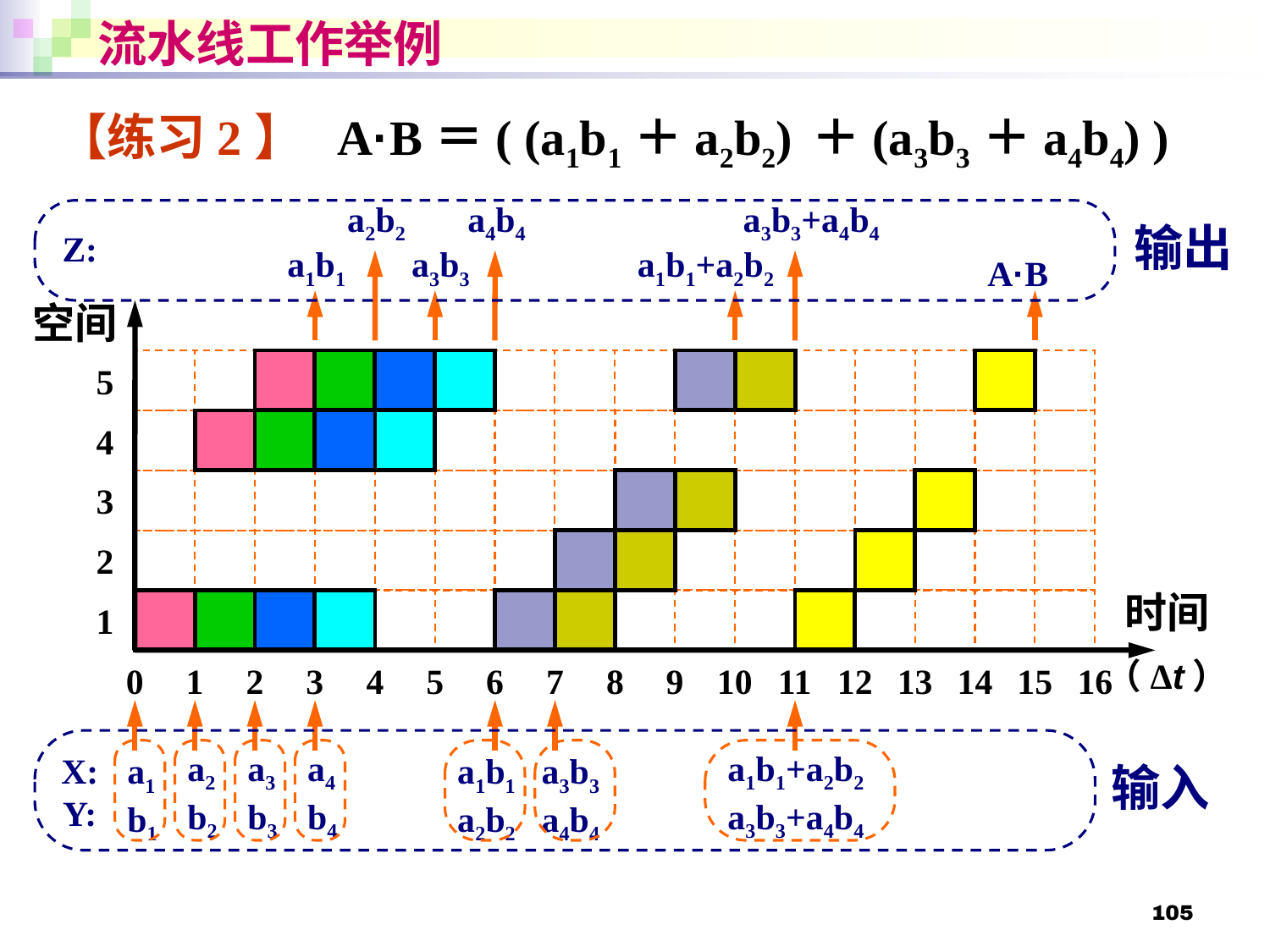

# 流水线工作举例
【练习2】  A·B＝( (a1b1＋a2b2) ＋(a3b3＋a4b4) )
a2b2
a4b4
a3b3+a4b4

输出
Z:
a1b1
a3b3
a1b1+a2b2
A·B

空间

5
4
3
2
1

时间
（Δt）

0
1
2
3
4
5
6
7
8
9
10
11
12
13
14
15
16

a2
b2
a3
b3
a4
b4
a1b1+a2b2
a3b3+a4b4

X:
Y:
a1
b1
a1b1
a2b2
a3b3
a4b4
输入
105